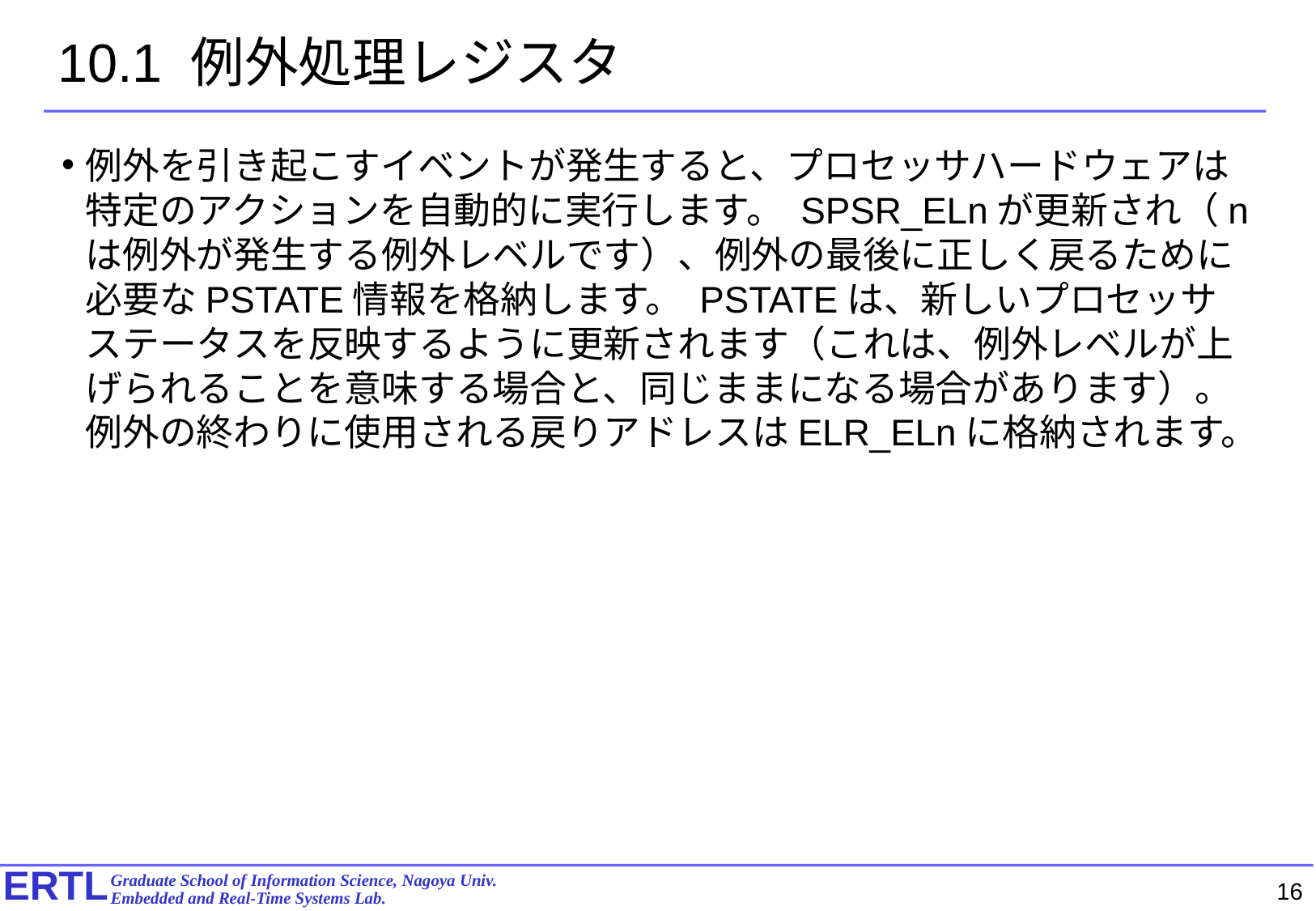

# 10.1 例外処理レジスタ
例外を引き起こすイベントが発生すると、プロセッサハードウェアは特定のアクションを自動的に実行します。 SPSR_ELnが更新され（nは例外が発生する例外レベルです）、例外の最後に正しく戻るために必要なPSTATE情報を格納します。 PSTATEは、新しいプロセッサステータスを反映するように更新されます（これは、例外レベルが上げられることを意味する場合と、同じままになる場合があります）。 例外の終わりに使用される戻りアドレスはELR_ELnに格納されます。
16